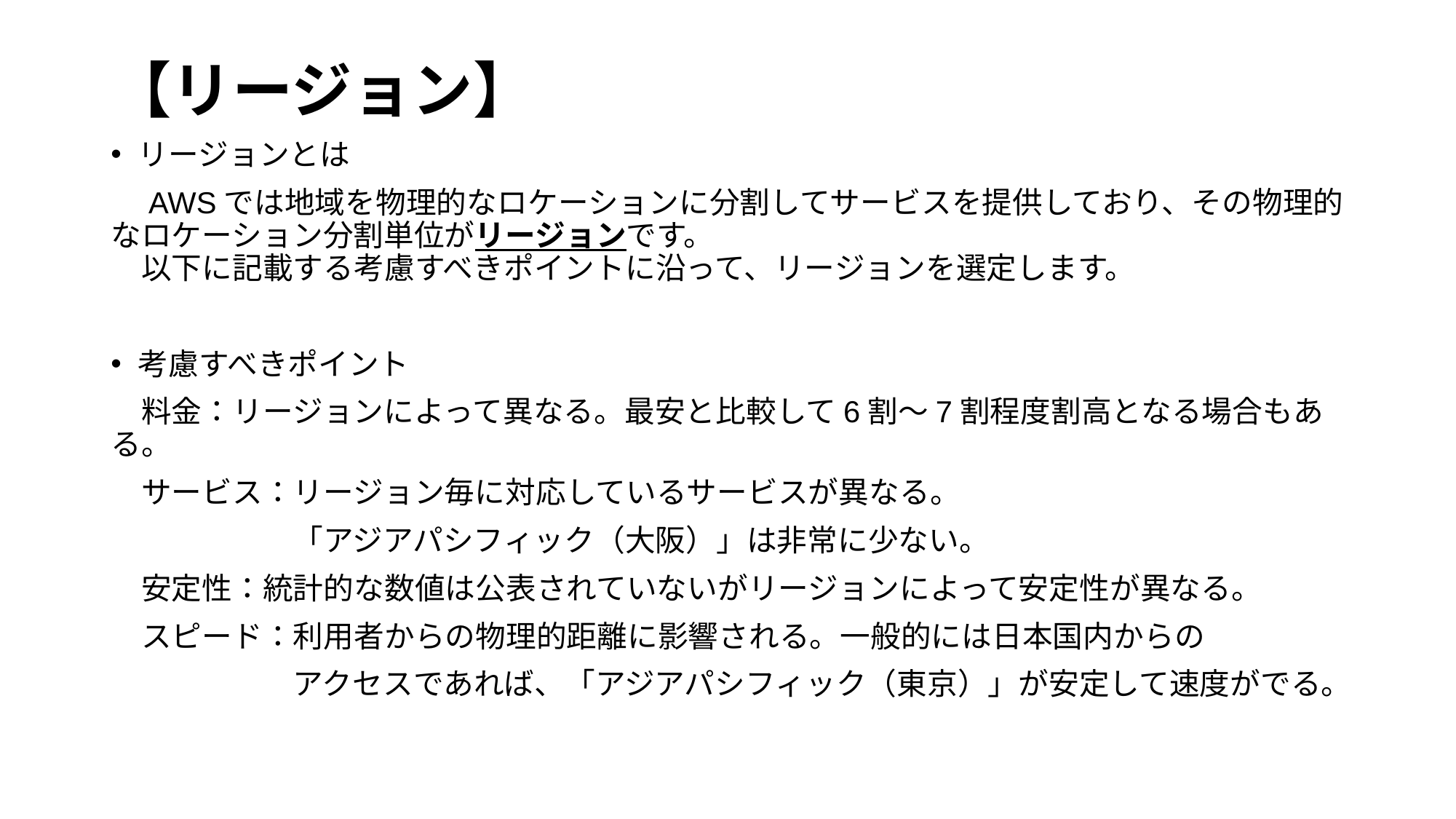

# 【リージョン】
リージョンとは
　AWSでは地域を物理的なロケーションに分割してサービスを提供しており、その物理的なロケーション分割単位がリージョンです。
　以下に記載する考慮すべきポイントに沿って、リージョンを選定します。

考慮すべきポイント
　料金：リージョンによって異なる。最安と比較して6割～7割程度割高となる場合もある。
　サービス：リージョン毎に対応しているサービスが異なる。
　　　　　　「アジアパシフィック（大阪）」は非常に少ない。
　安定性：統計的な数値は公表されていないがリージョンによって安定性が異なる。
　スピード：利用者からの物理的距離に影響される。一般的には日本国内からの
　　　　　　アクセスであれば、「アジアパシフィック（東京）」が安定して速度がでる。